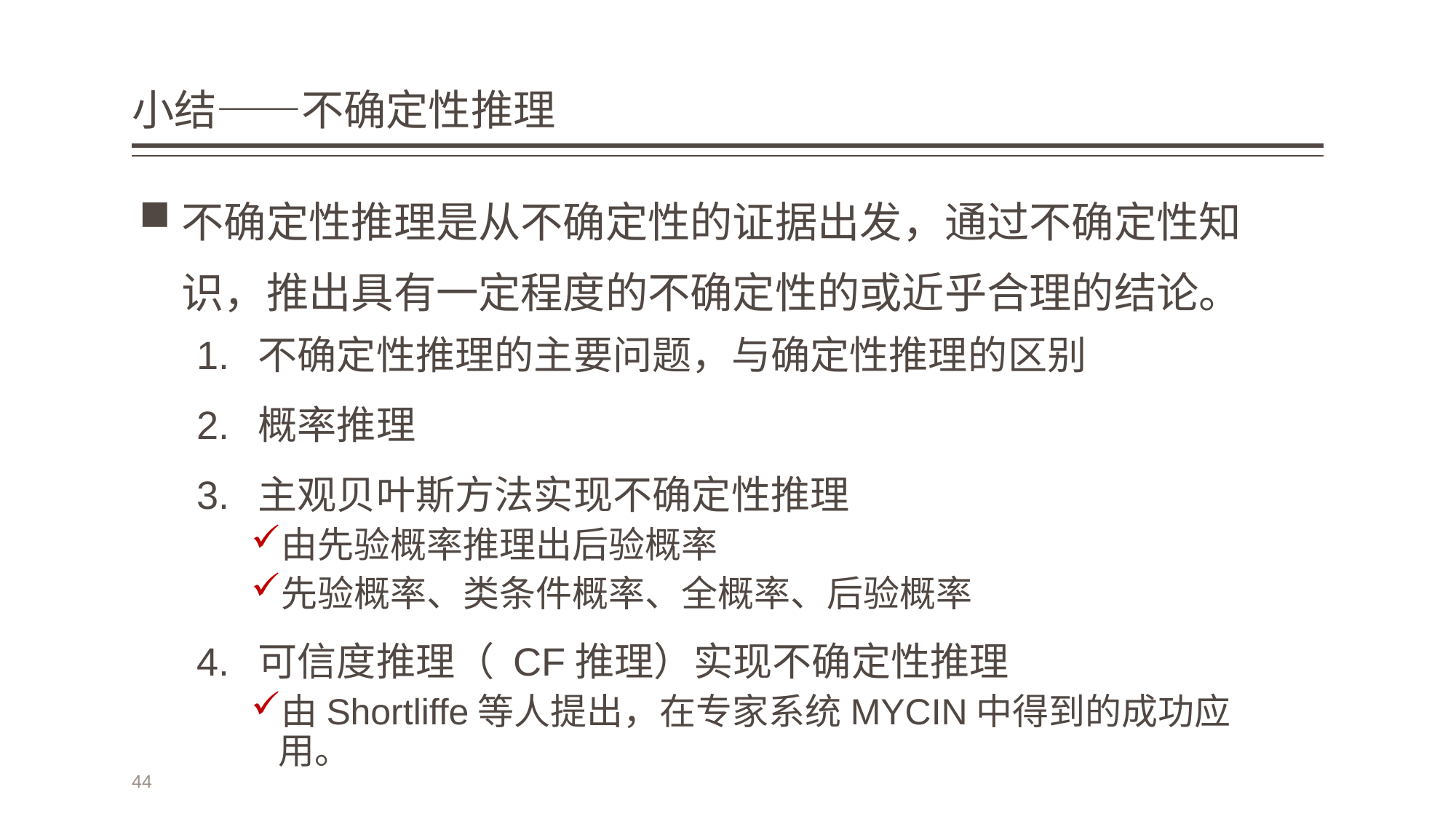

# 小结——不确定性推理
不确定性推理是从不确定性的证据出发，通过不确定性知识，推出具有一定程度的不确定性的或近乎合理的结论。
不确定性推理的主要问题，与确定性推理的区别
概率推理
主观贝叶斯方法实现不确定性推理
由先验概率推理出后验概率
先验概率、类条件概率、全概率、后验概率
可信度推理（ CF推理）实现不确定性推理
由Shortliffe等人提出，在专家系统MYCIN中得到的成功应用。
44